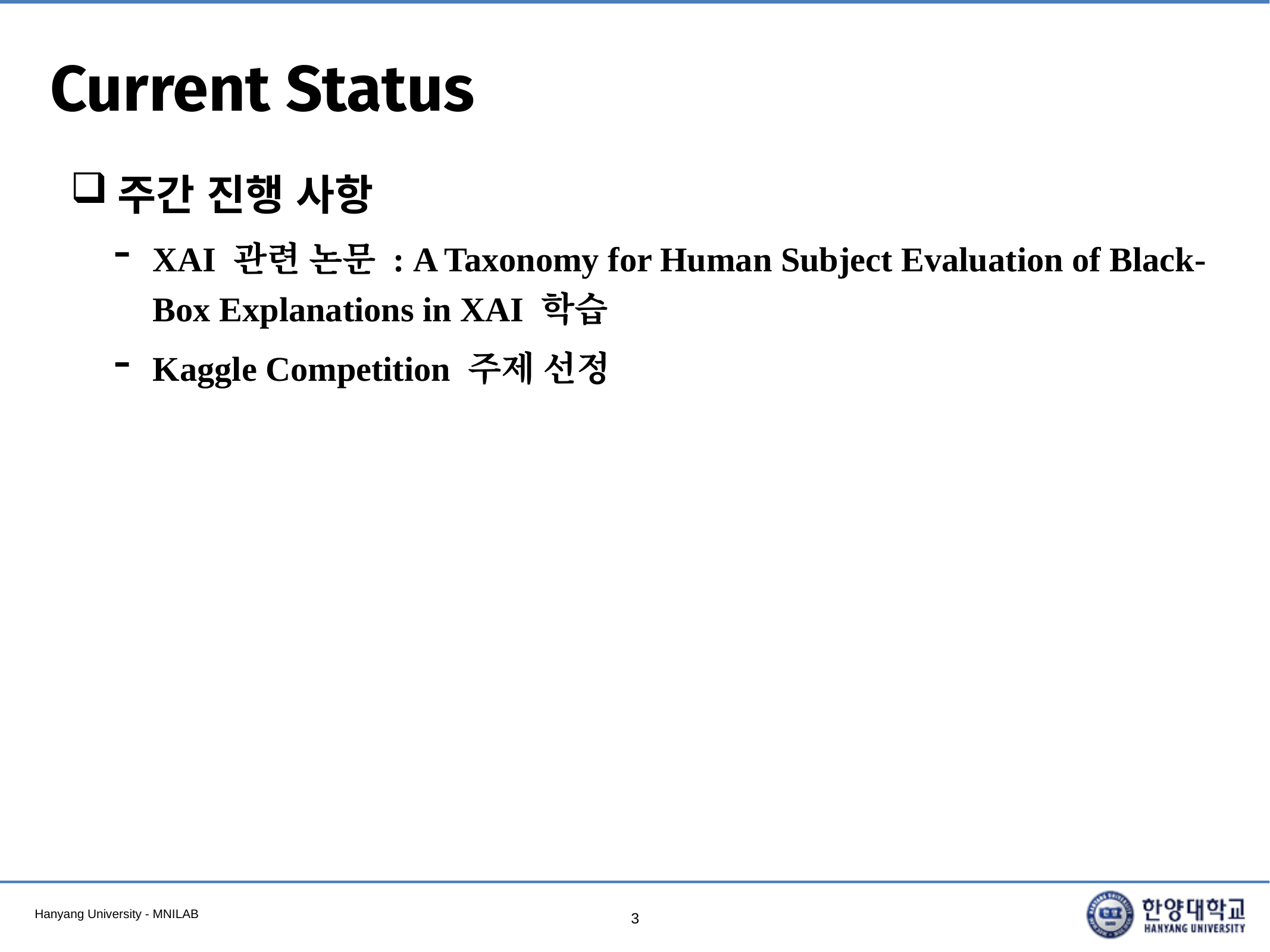

# Current Status
주간 진행 사항
XAI 관련 논문 : A Taxonomy for Human Subject Evaluation of Black-Box Explanations in XAI 학습
Kaggle Competition 주제 선정
3